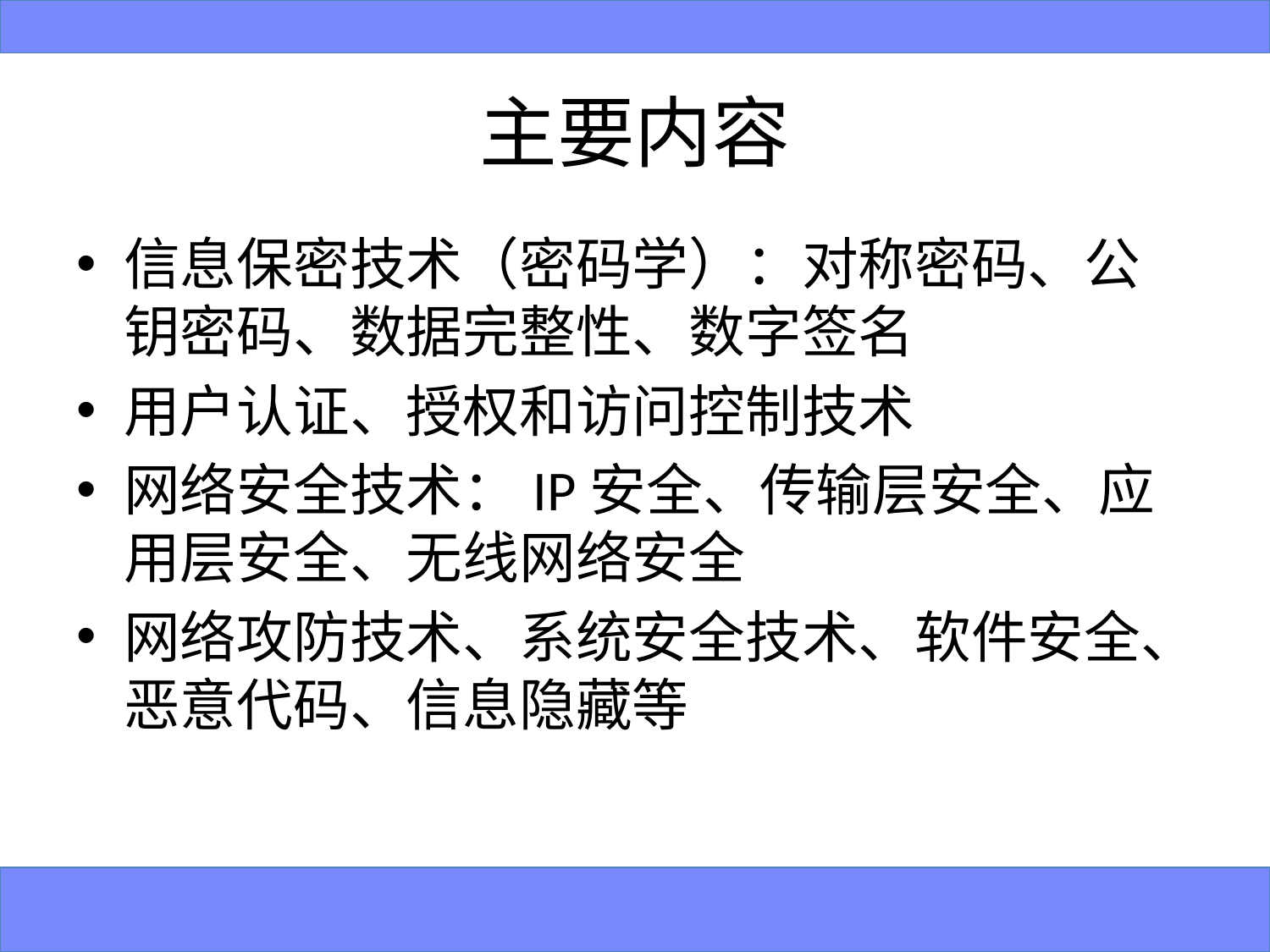

# 主要内容
信息保密技术（密码学）：对称密码、公钥密码、数据完整性、数字签名
用户认证、授权和访问控制技术
网络安全技术：IP安全、传输层安全、应用层安全、无线网络安全
网络攻防技术、系统安全技术、软件安全、恶意代码、信息隐藏等
4